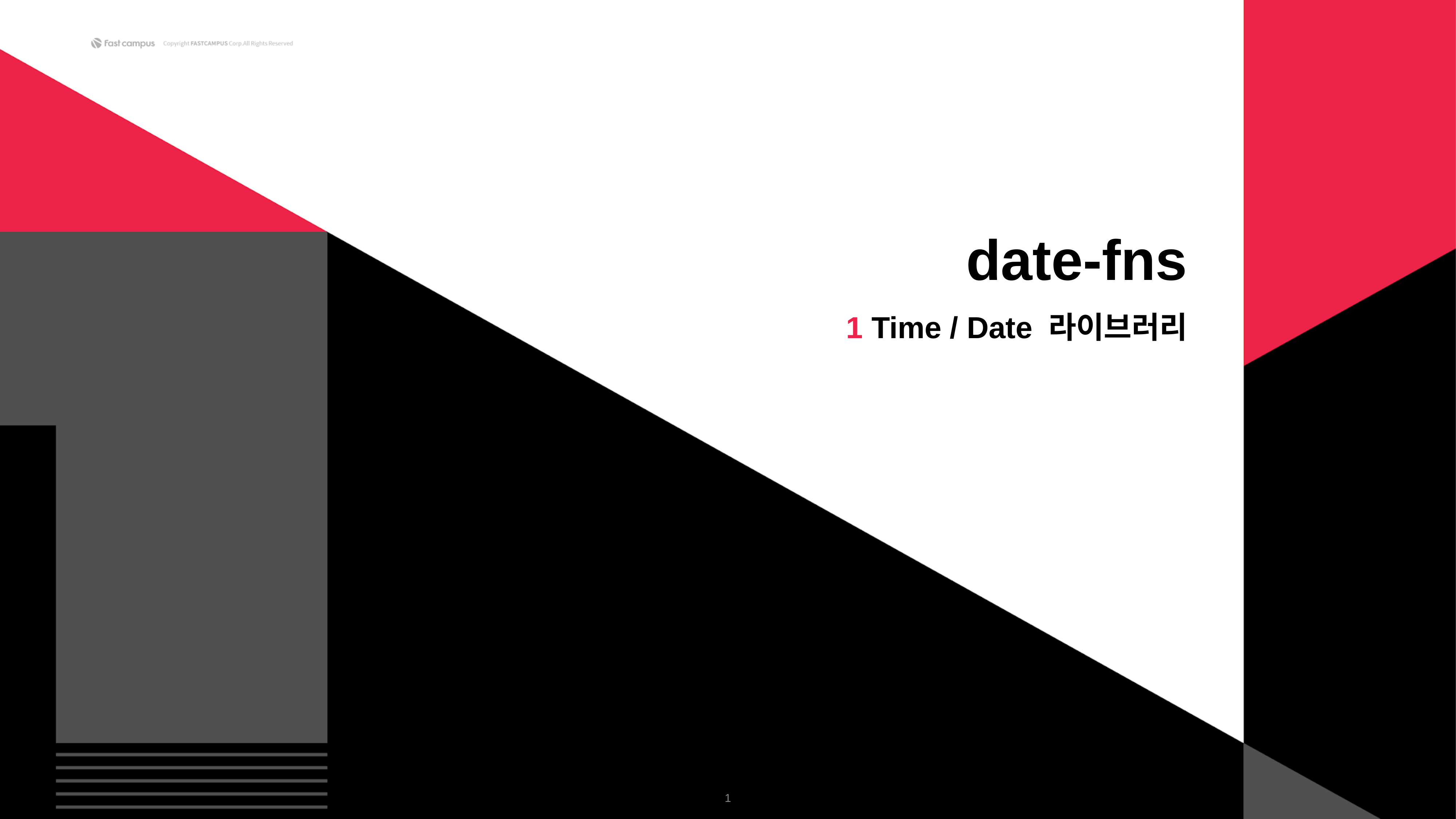

date-fns

1 Time / Date 라이브러리
1